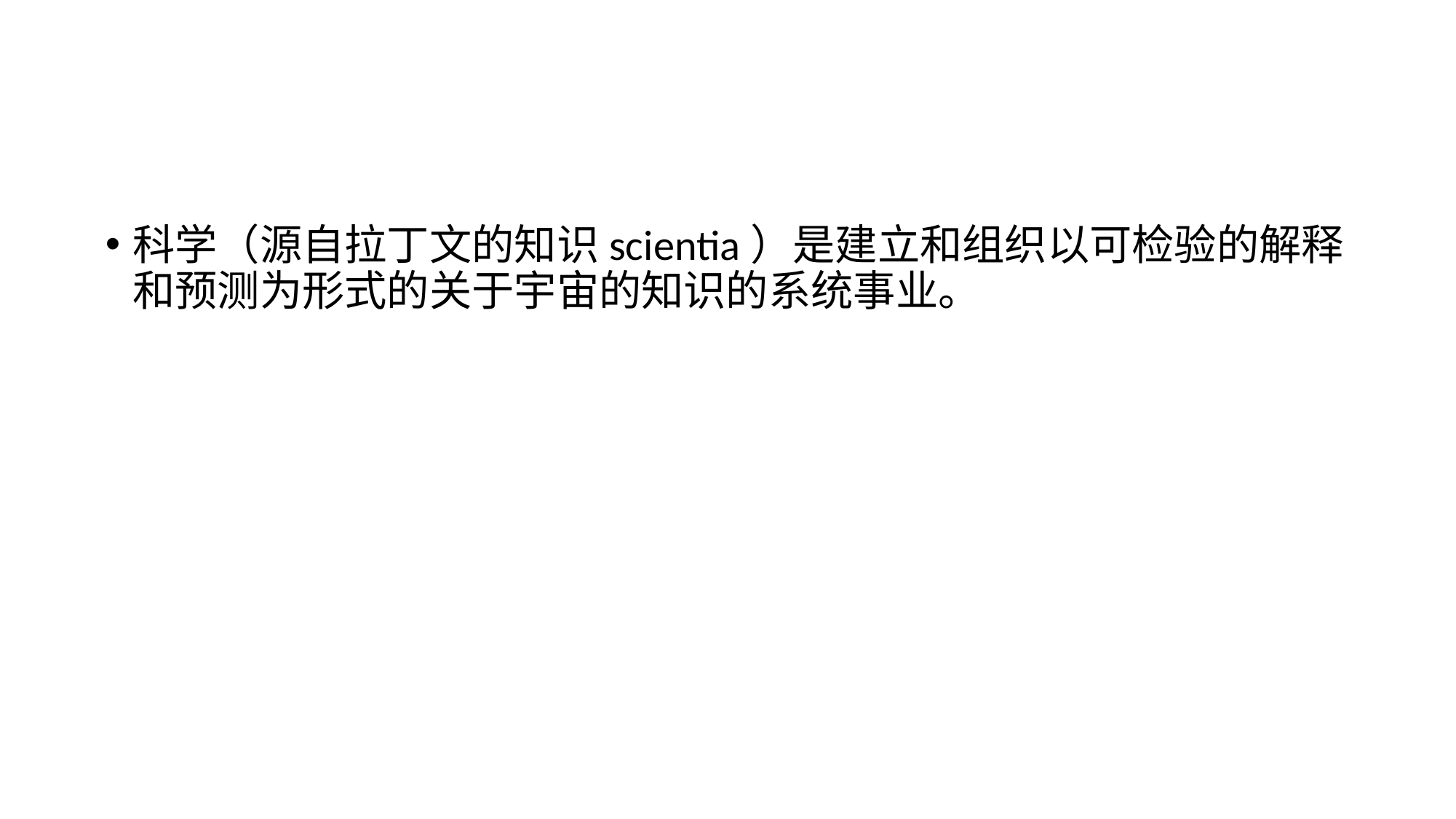

#
科学（源自拉丁文的知识scientia）是建立和组织以可检验的解释和预测为形式的关于宇宙的知识的系统事业。